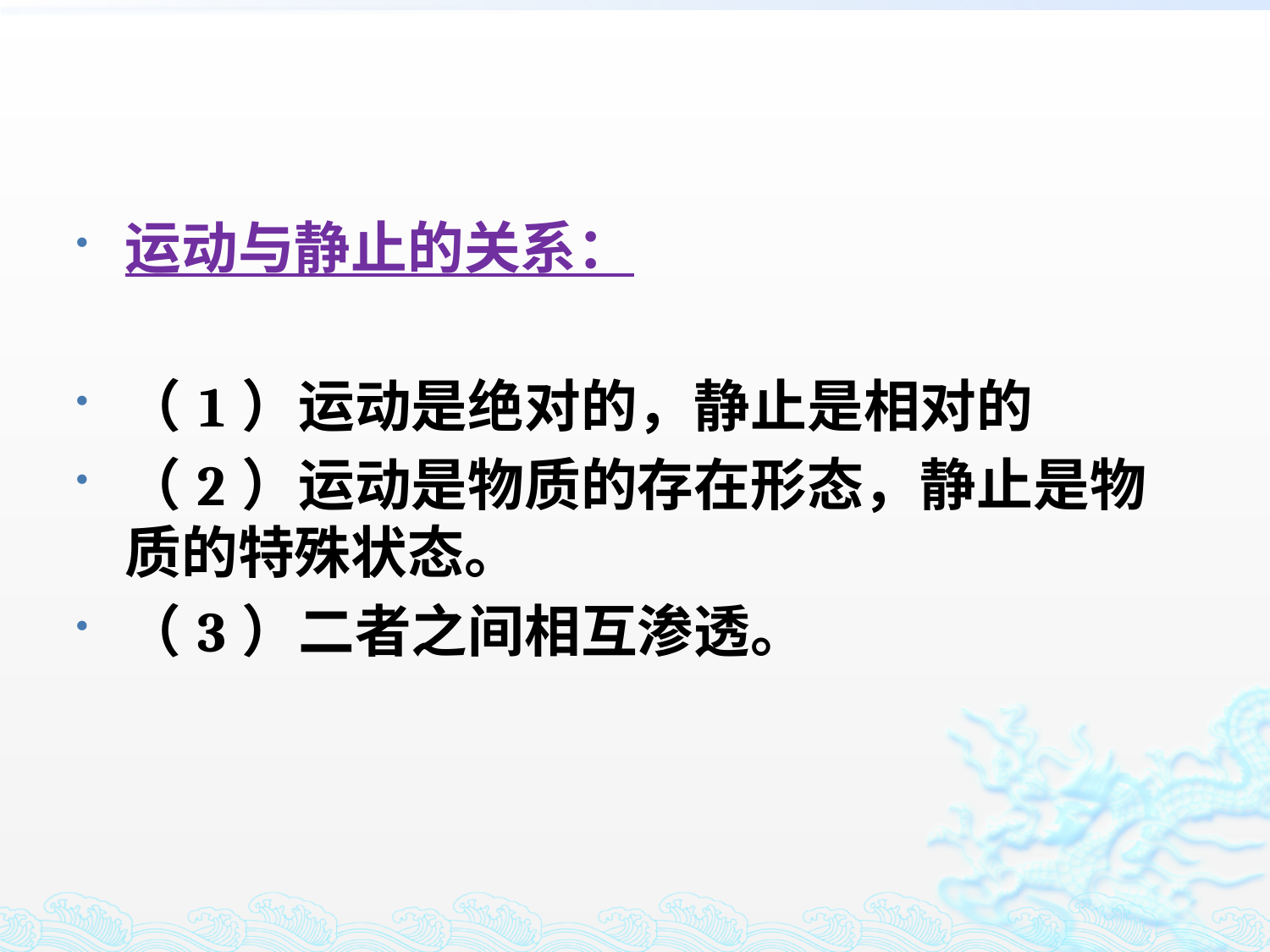

运动与静止的关系：

（1）运动是绝对的，静止是相对的
（2）运动是物质的存在形态，静止是物质的特殊状态。
（3）二者之间相互渗透。